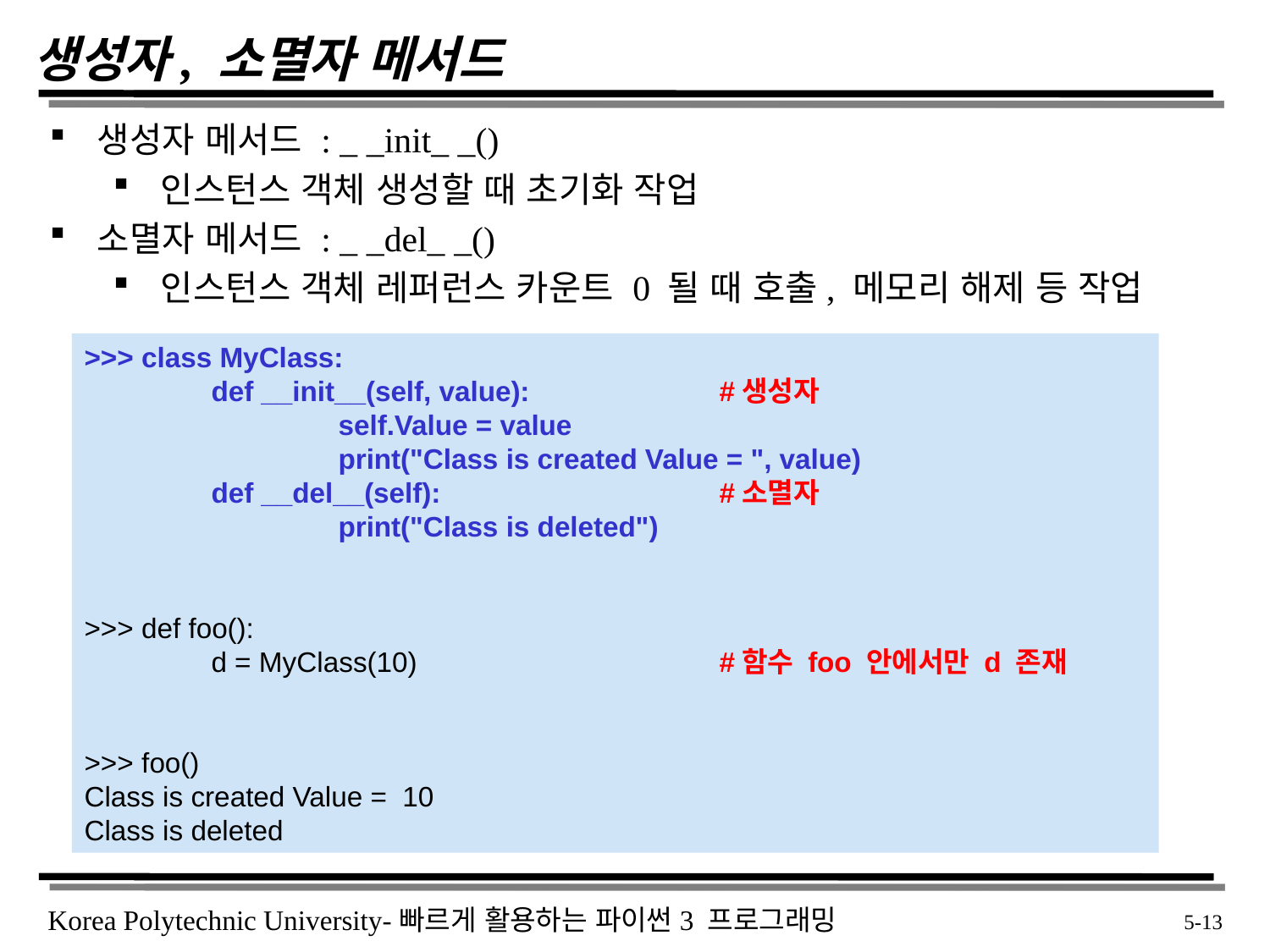

# 생성자, 소멸자 메서드
생성자 메서드 : _ _init_ _()
인스턴스 객체 생성할 때 초기화 작업
소멸자 메서드 : _ _del_ _()
인스턴스 객체 레퍼런스 카운트 0 될 때 호출, 메모리 해제 등 작업

>>> class MyClass:
	def __init__(self, value):		#생성자
		self.Value = value
		print("Class is created Value = ", value)
	def __del__(self):			#소멸자
		print("Class is deleted")

>>> def foo():
	d = MyClass(10)			#함수 foo 안에서만 d 존재

>>> foo()
Class is created Value =  10
Class is deleted
 5-13